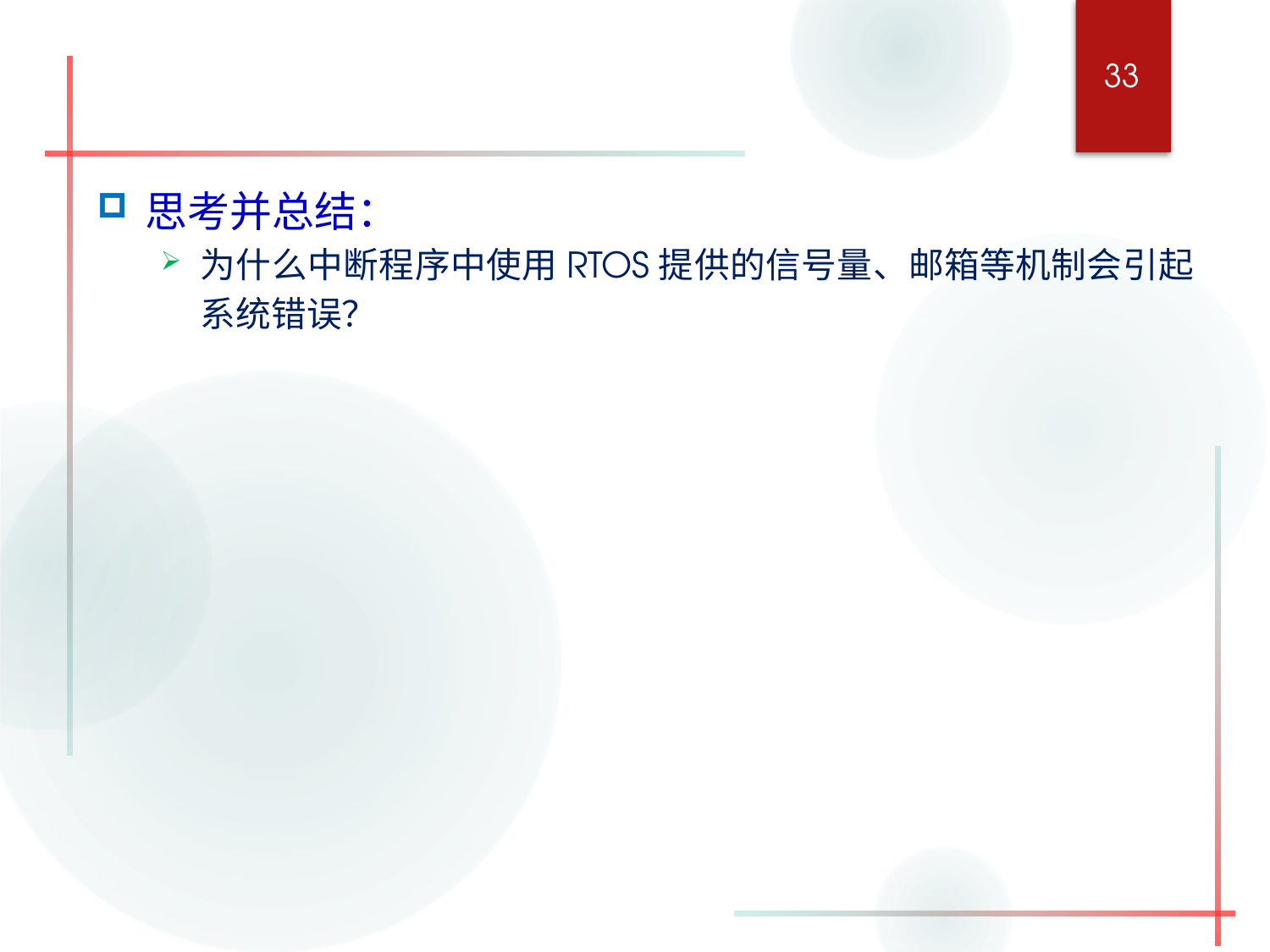

33
#
思考并总结：
为什么中断程序中使用RTOS提供的信号量、邮箱等机制会引起系统错误？